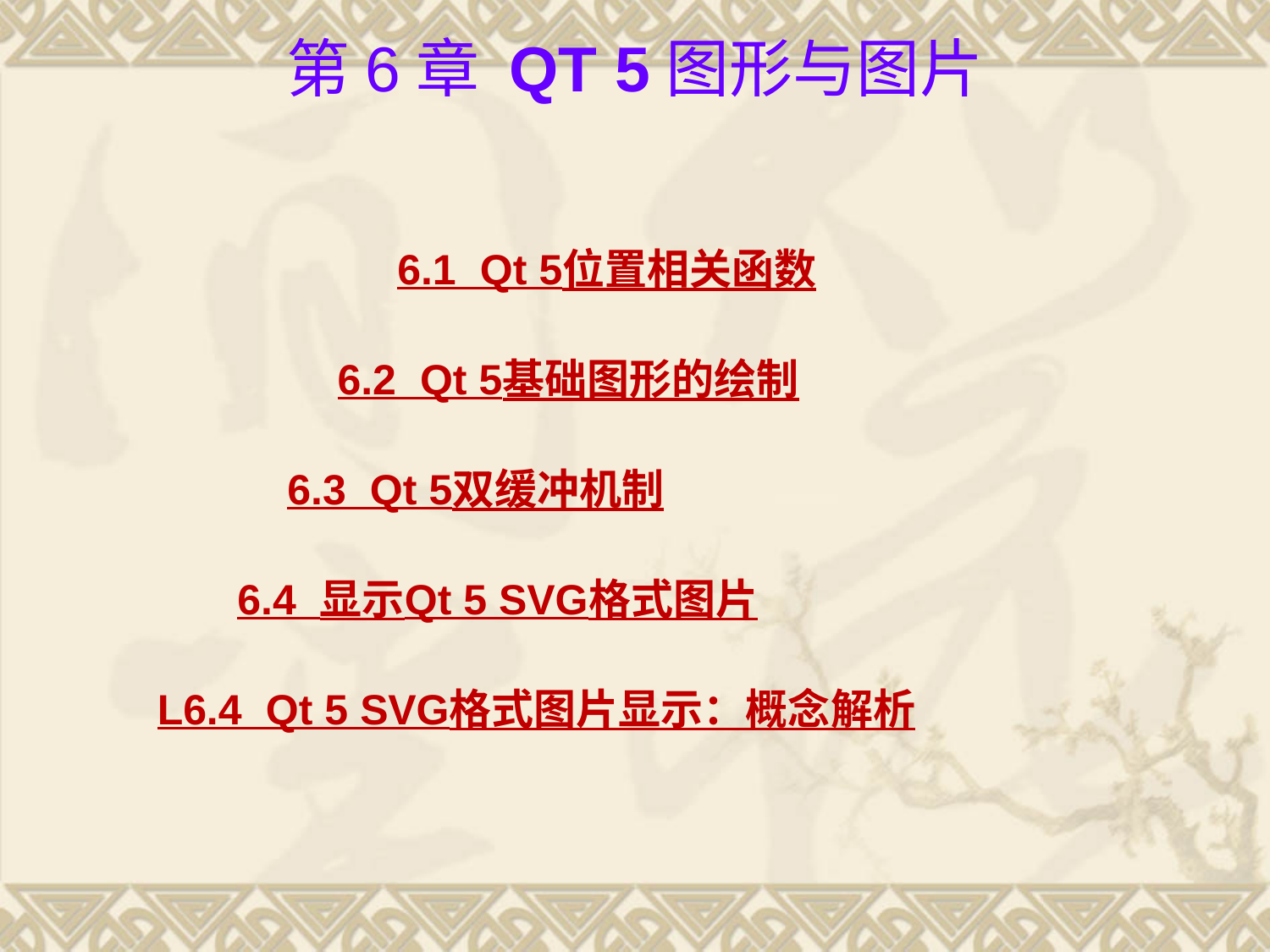

# 第6章 Qt 5图形与图片
6.1  Qt 5位置相关函数
6.2  Qt 5基础图形的绘制
6.3  Qt 5双缓冲机制
6.4  显示Qt 5 SVG格式图片
L6.4  Qt 5 SVG格式图片显示：概念解析